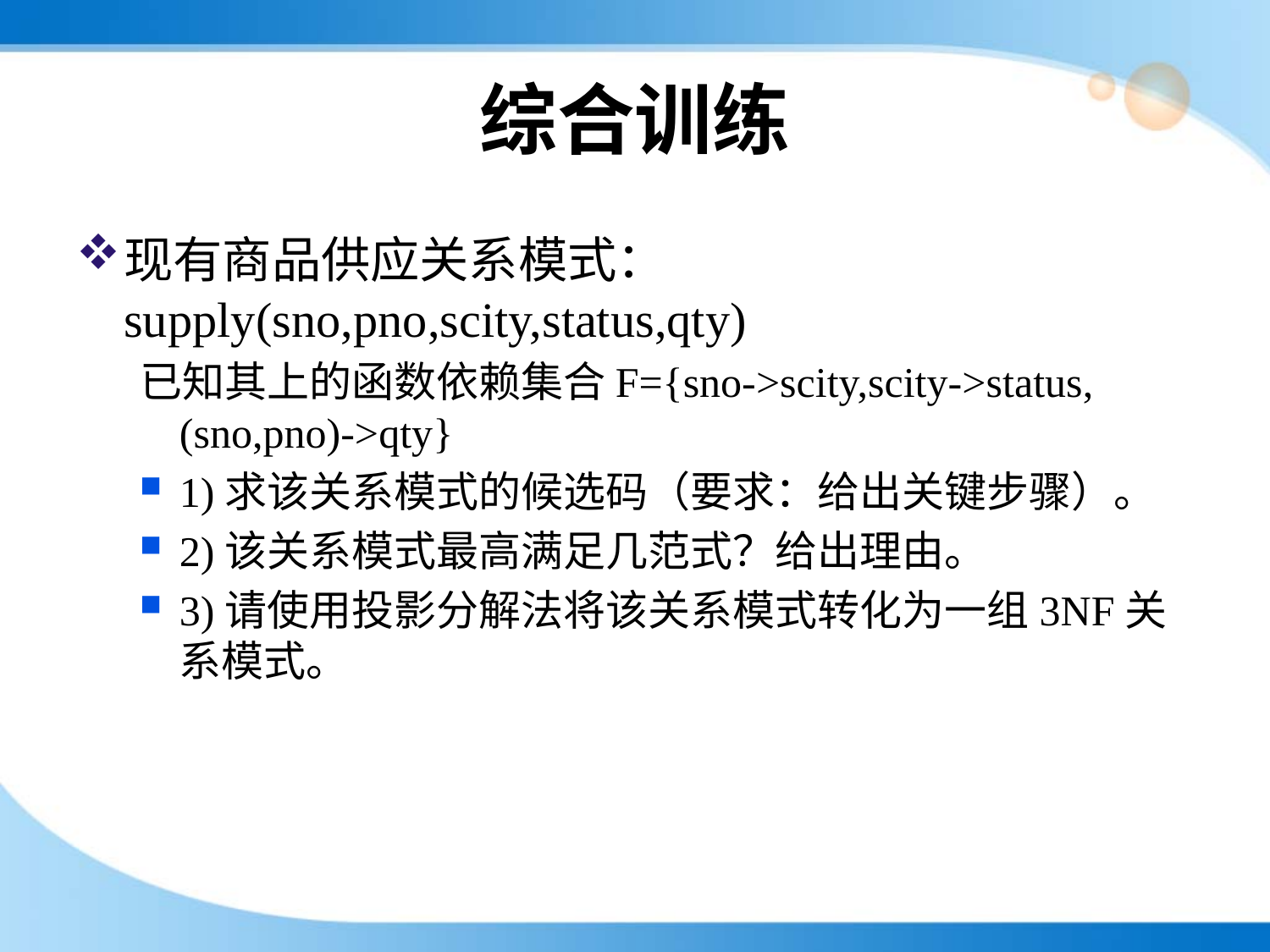

# 综合训练
现有商品供应关系模式：supply(sno,pno,scity,status,qty)
已知其上的函数依赖集合F={sno->scity,scity->status,(sno,pno)->qty}
1)求该关系模式的候选码（要求：给出关键步骤）。
2)该关系模式最高满足几范式？给出理由。
3)请使用投影分解法将该关系模式转化为一组3NF关系模式。